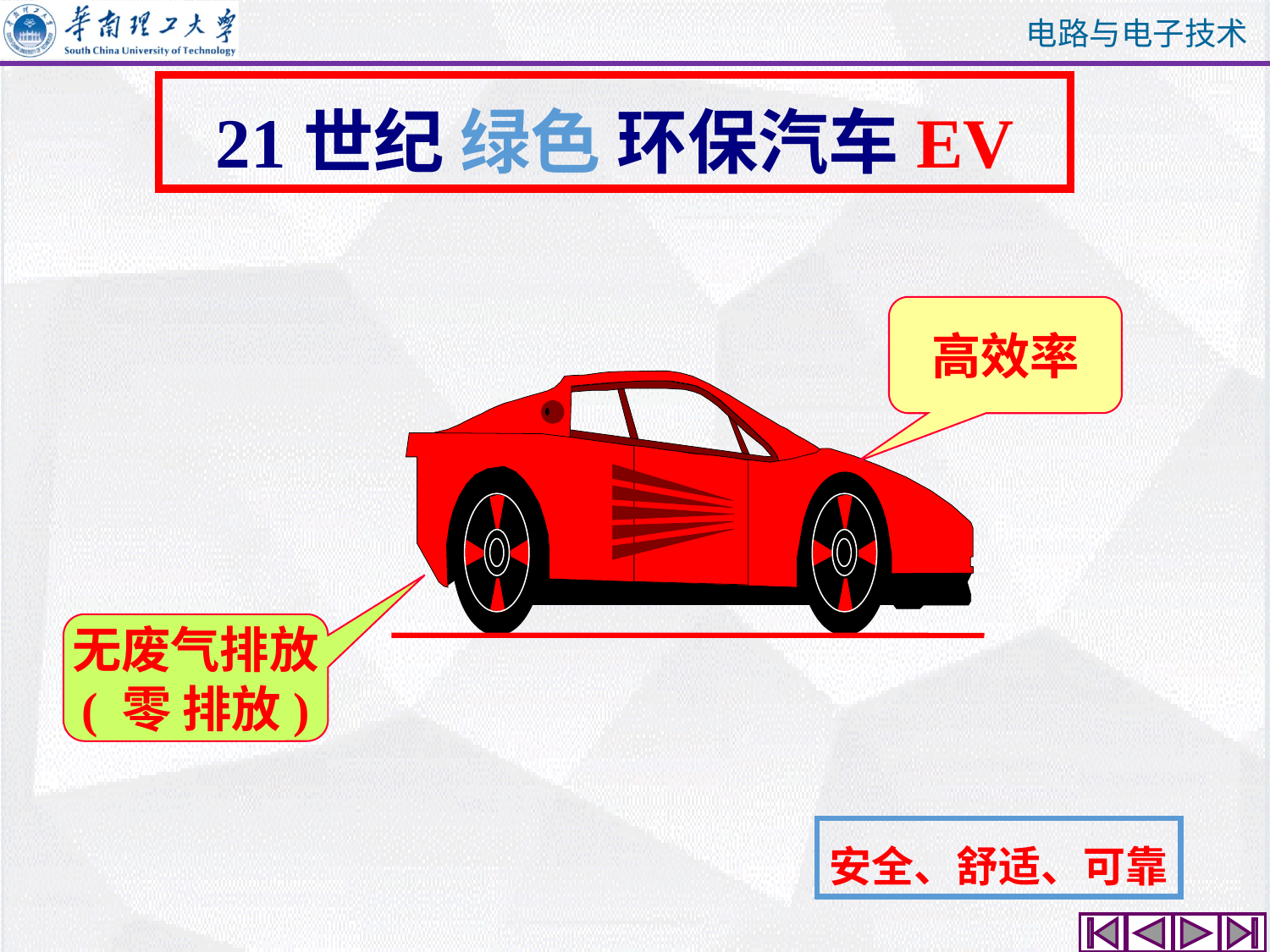

21世纪 绿色 环保汽车EV
高效率

无废气排放
( 零 排放)
安全、舒适、可靠